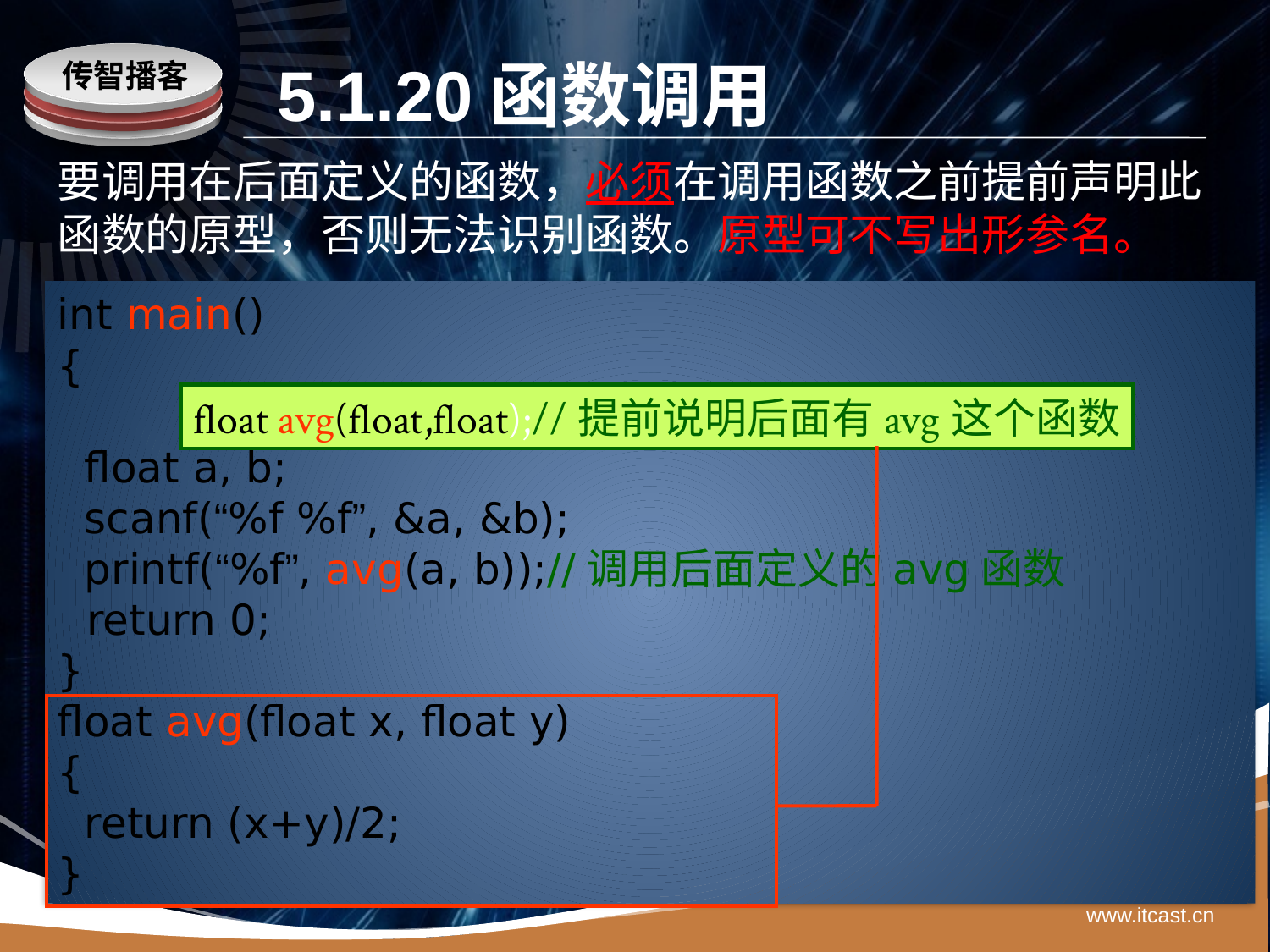

# 5.1.20函数调用
要调用在后面定义的函数，必须在调用函数之前提前声明此函数的原型，否则无法识别函数。原型可不写出形参名。
int main()
{
  float a, b;
  scanf(“%f %f”, &a, &b);
  printf(“%f”, avg(a, b));//调用后面定义的avg函数
  return 0;
}
float avg(float x, float y)
{
  return (x+y)/2;
}
float avg(float,float);//提前说明后面有avg这个函数

www.itcast.cn